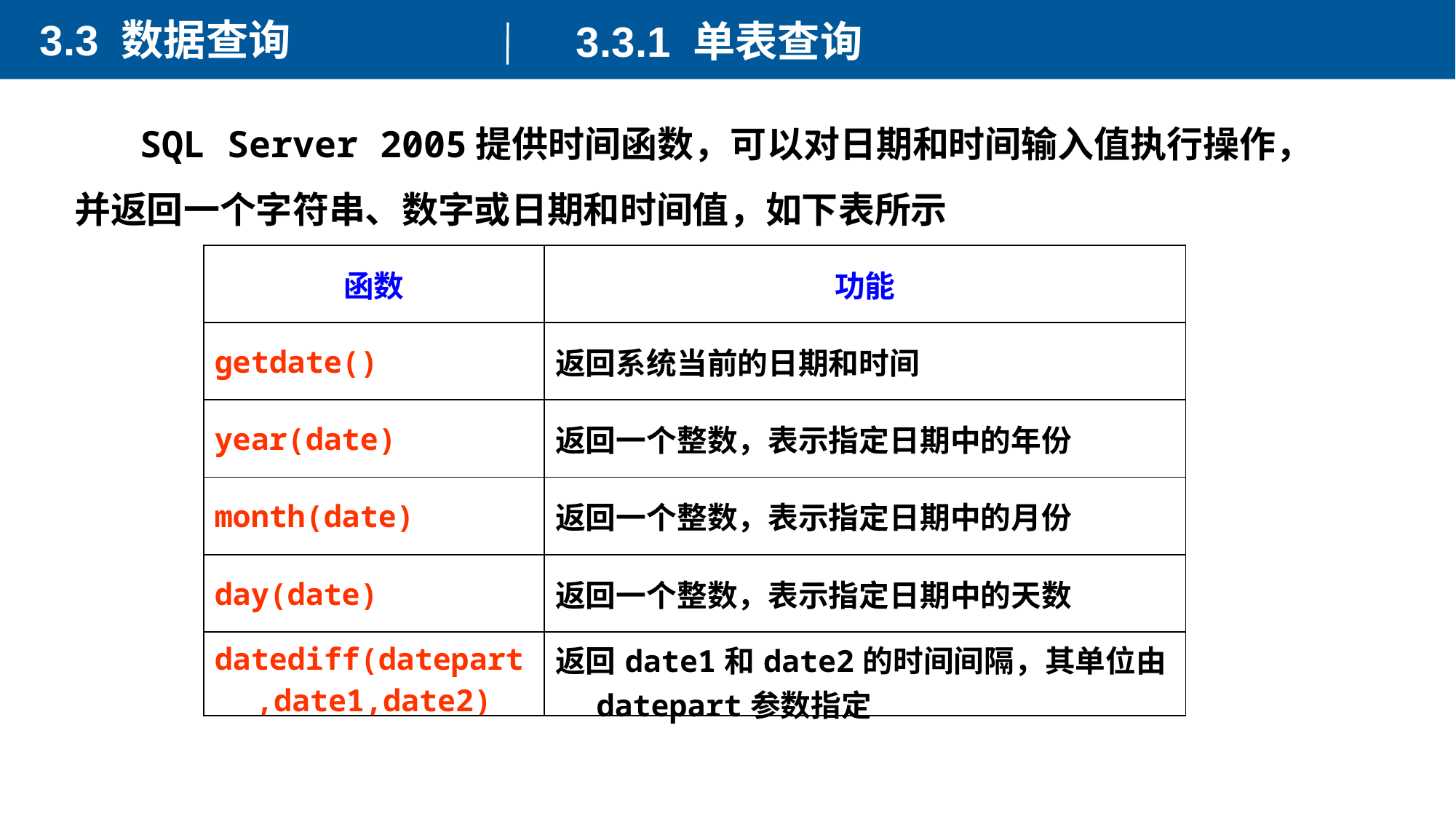

3.3 数据查询
3.3.1 单表查询
   SQL Server 2005提供时间函数，可以对日期和时间输入值执行操作，并返回一个字符串、数字或日期和时间值，如下表所示
| 函数 | 功能 |
| --- | --- |
| getdate() | 返回系统当前的日期和时间 |
| year(date) | 返回一个整数，表示指定日期中的年份 |
| month(date) | 返回一个整数，表示指定日期中的月份 |
| day(date) | 返回一个整数，表示指定日期中的天数 |
| datediff(datepart,date1,date2) | 返回date1和date2的时间间隔，其单位由datepart参数指定 |